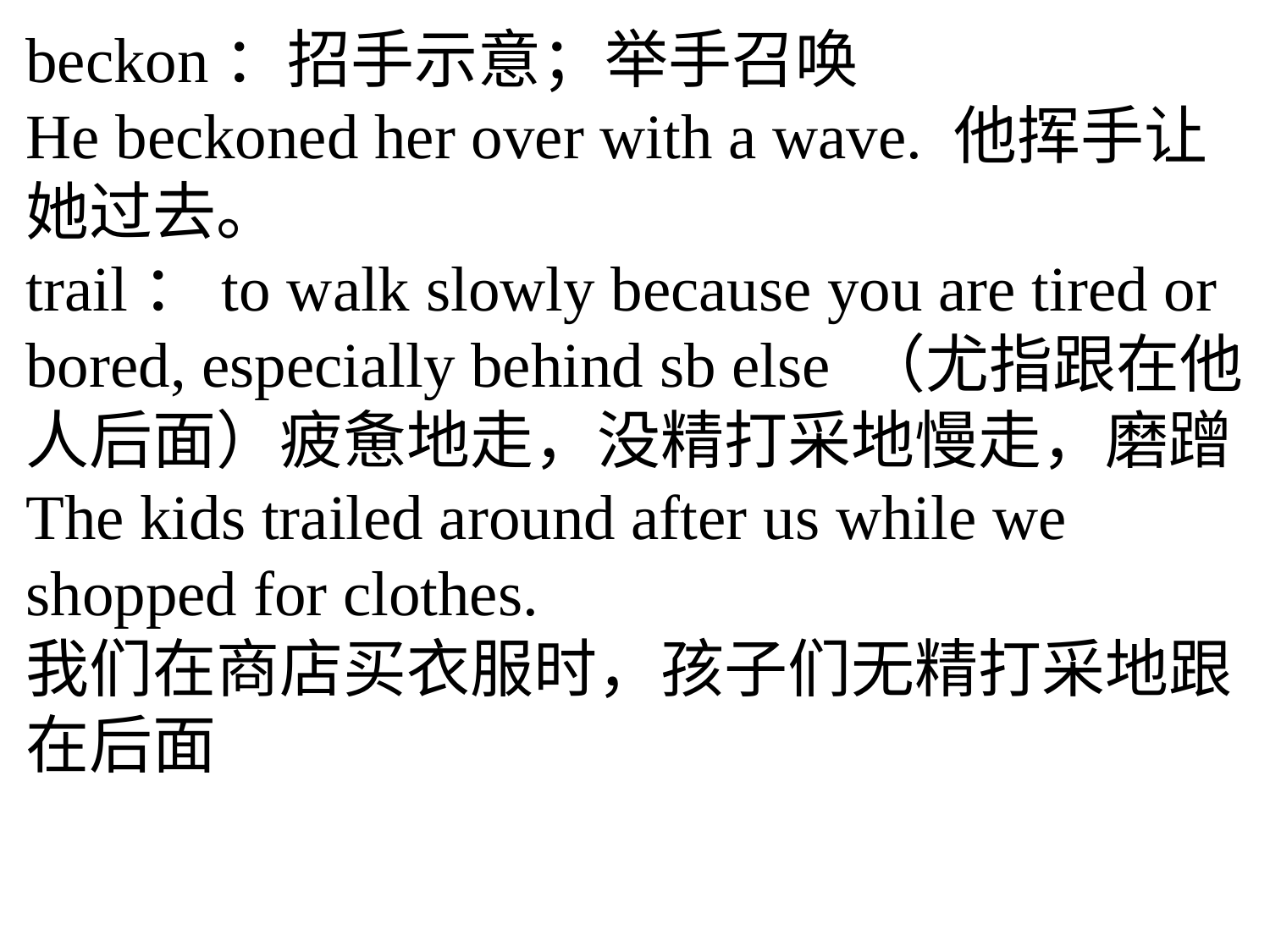

beckon：招手示意；举手召唤
He beckoned her over with a wave. 他挥手让她过去。
trail：to walk slowly because you are tired or bored, especially behind sb else （尤指跟在他人后面）疲惫地走，没精打采地慢走，磨蹭
The kids trailed around after us while we shopped for clothes.
我们在商店买衣服时，孩子们无精打采地跟在后面